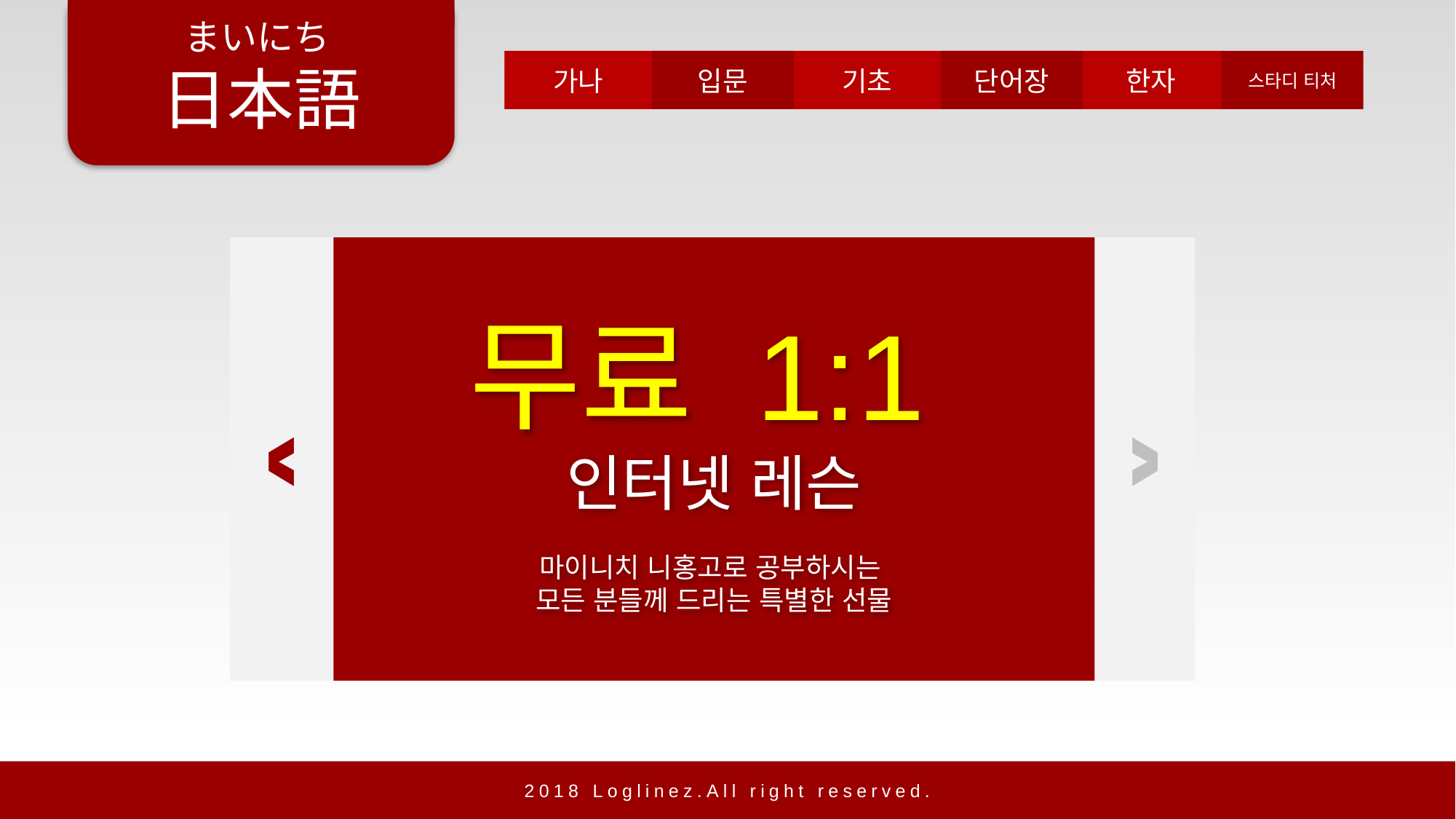

まいにち
日本語
한자
단어장

가나
입문
기초
스타디 티처
<

>
무료 1:1
인터넷 레슨

마이니치 니홍고로 공부하시는
모든 분들께 드리는 특별한 선물
2018 Loglinez.All right reserved.